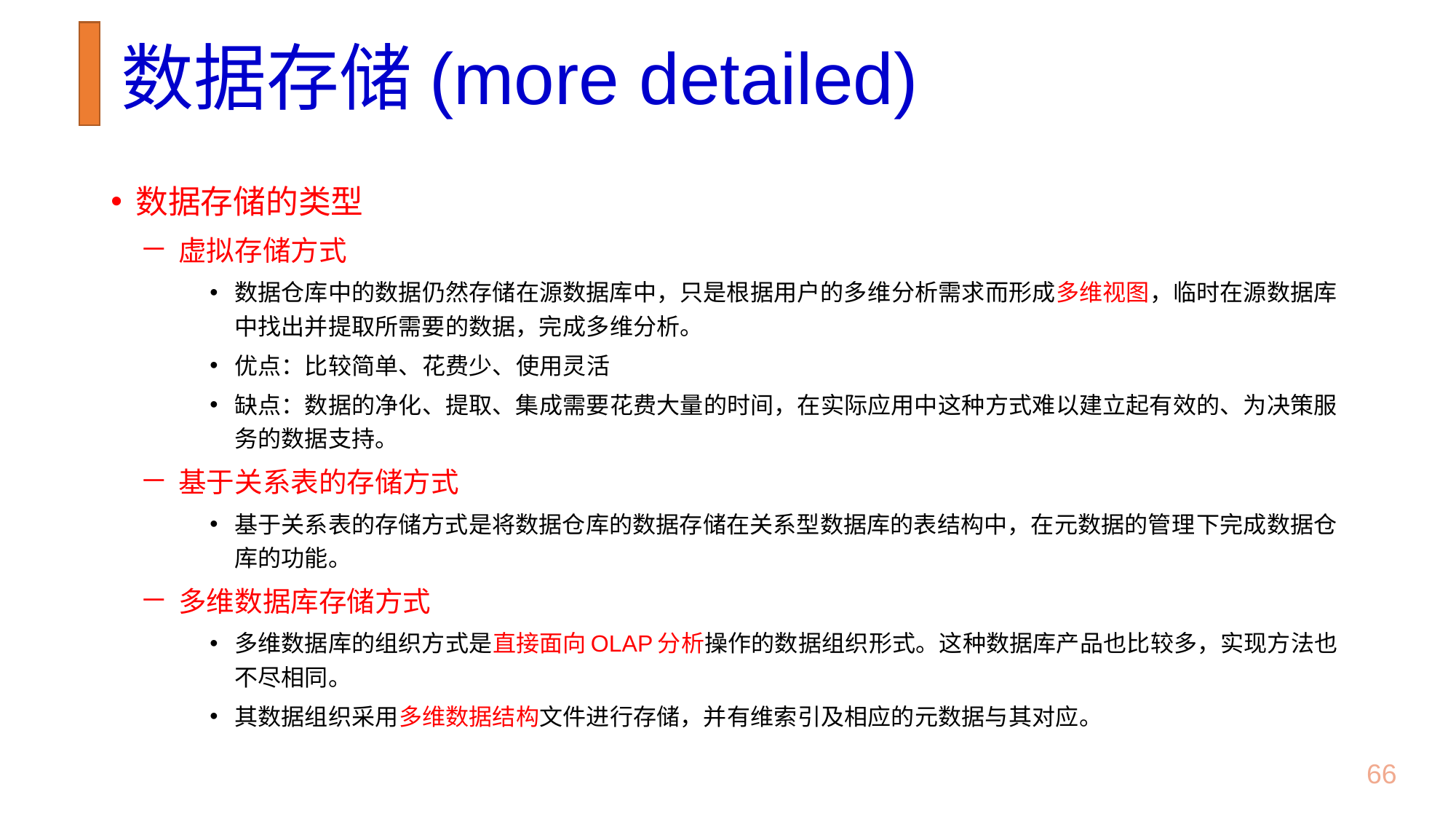

# 数据存储(more detailed)
数据存储的类型
虚拟存储方式
数据仓库中的数据仍然存储在源数据库中，只是根据用户的多维分析需求而形成多维视图，临时在源数据库中找出并提取所需要的数据，完成多维分析。
优点：比较简单、花费少、使用灵活
缺点：数据的净化、提取、集成需要花费大量的时间，在实际应用中这种方式难以建立起有效的、为决策服务的数据支持。
基于关系表的存储方式
基于关系表的存储方式是将数据仓库的数据存储在关系型数据库的表结构中，在元数据的管理下完成数据仓库的功能。
多维数据库存储方式
多维数据库的组织方式是直接面向OLAP分析操作的数据组织形式。这种数据库产品也比较多，实现方法也不尽相同。
其数据组织采用多维数据结构文件进行存储，并有维索引及相应的元数据与其对应。
66